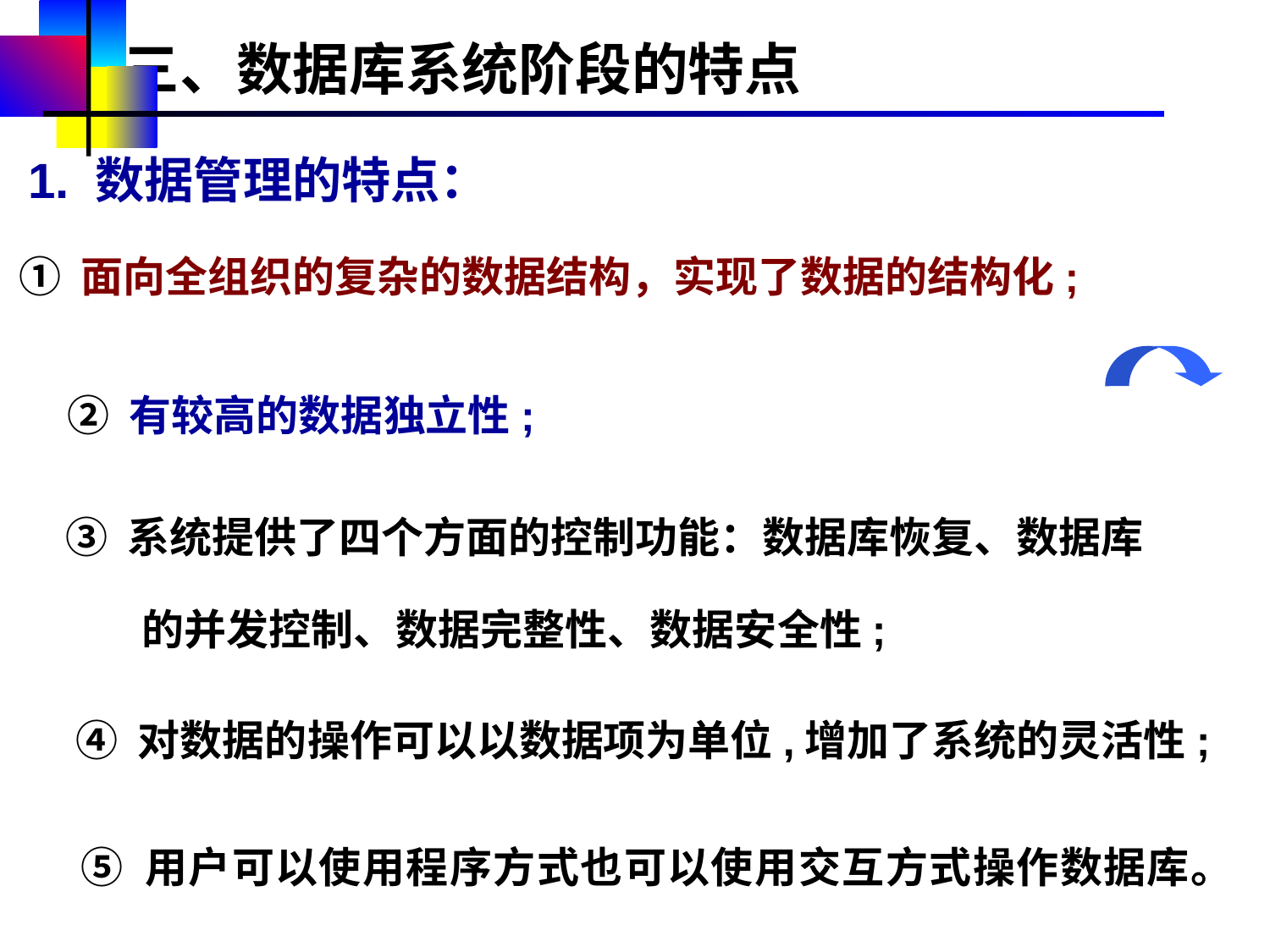

三、数据库系统阶段的特点
    1. 数据管理的特点：
    ① 面向全组织的复杂的数据结构，实现了数据的结构化;

② 有较高的数据独立性;
③ 系统提供了四个方面的控制功能：数据库恢复、数据库
       的并发控制、数据完整性、数据安全性;
④ 对数据的操作可以以数据项为单位,增加了系统的灵活性;
⑤ 用户可以使用程序方式也可以使用交互方式操作数据库。